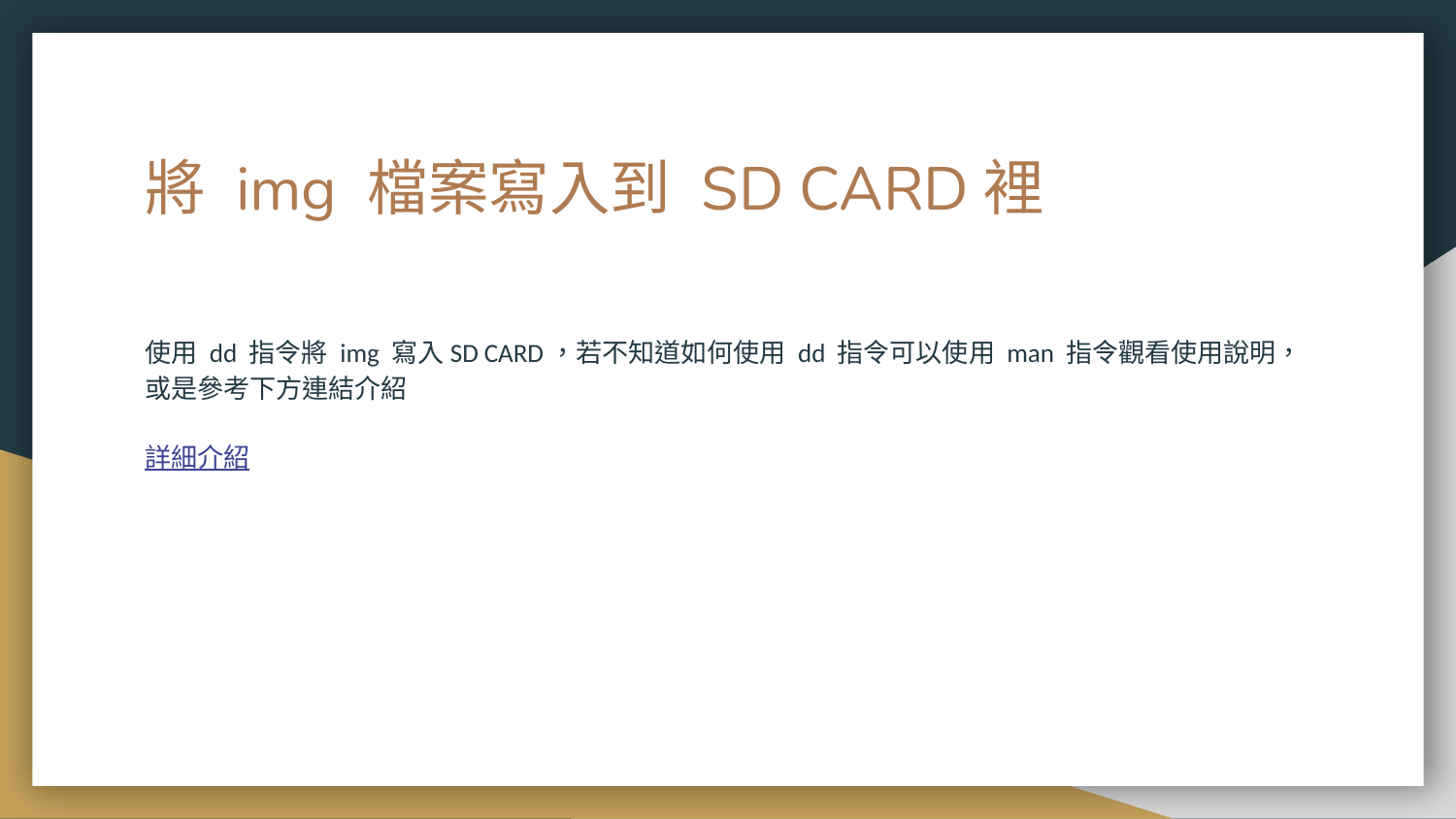

# 將 img 檔案寫入到 SD CARD裡
使用 dd 指令將 img 寫入SD CARD，若不知道如何使用 dd 指令可以使用 man 指令觀看使用說明，或是參考下方連結介紹
詳細介紹